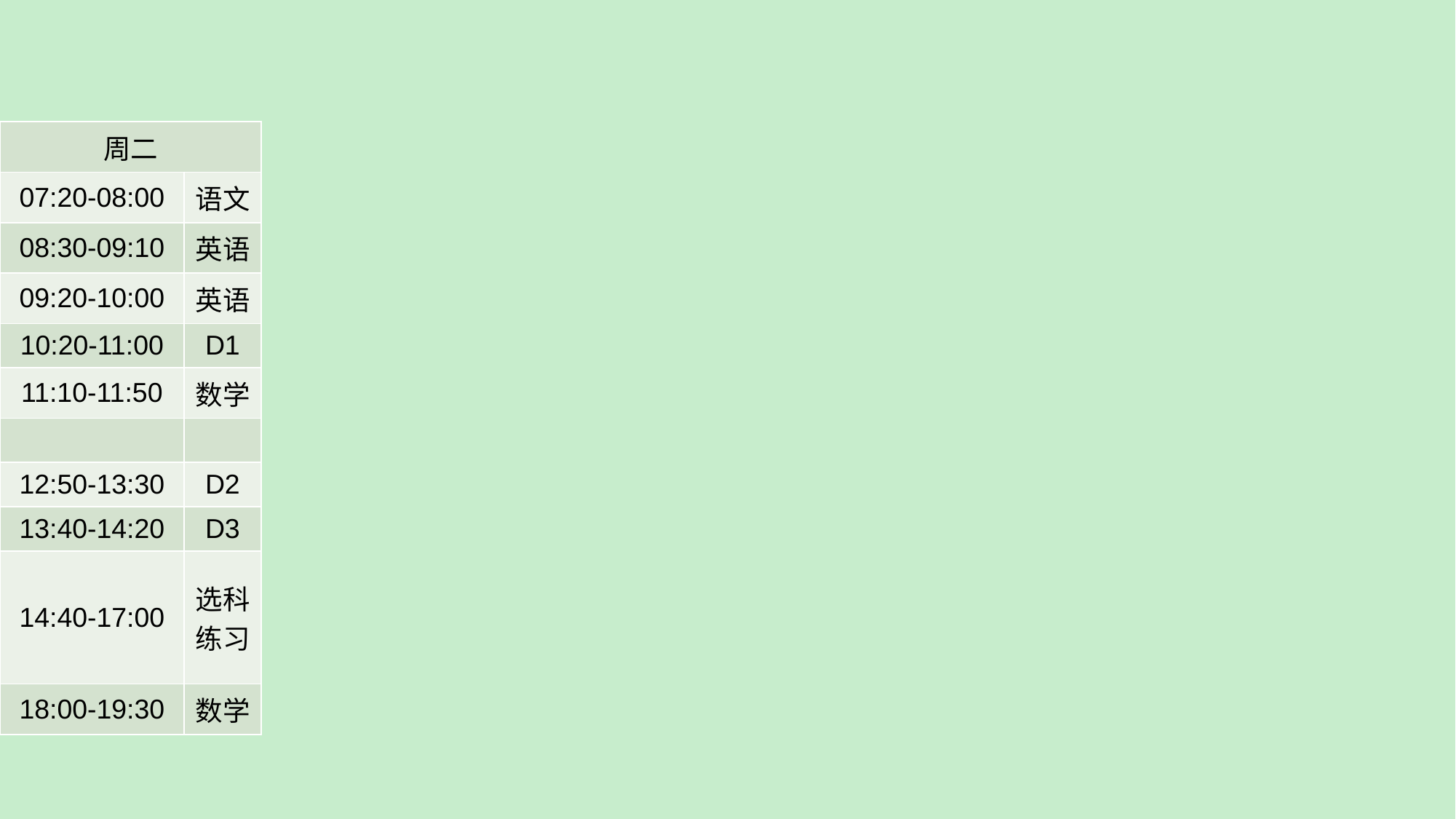

| 周二 |  |
| --- | --- |
| 07:20-08:00 | 语文 |
| 08:30-09:10 | 英语 |
| 09:20-10:00 | 英语 |
| 10:20-11:00 | D1 |
| 11:10-11:50 | 数学 |
|  |  |
| 12:50-13:30 | D2 |
| 13:40-14:20 | D3 |
| 14:40-17:00 | 选科 练习 |
| 18:00-19:30 | 数学 |